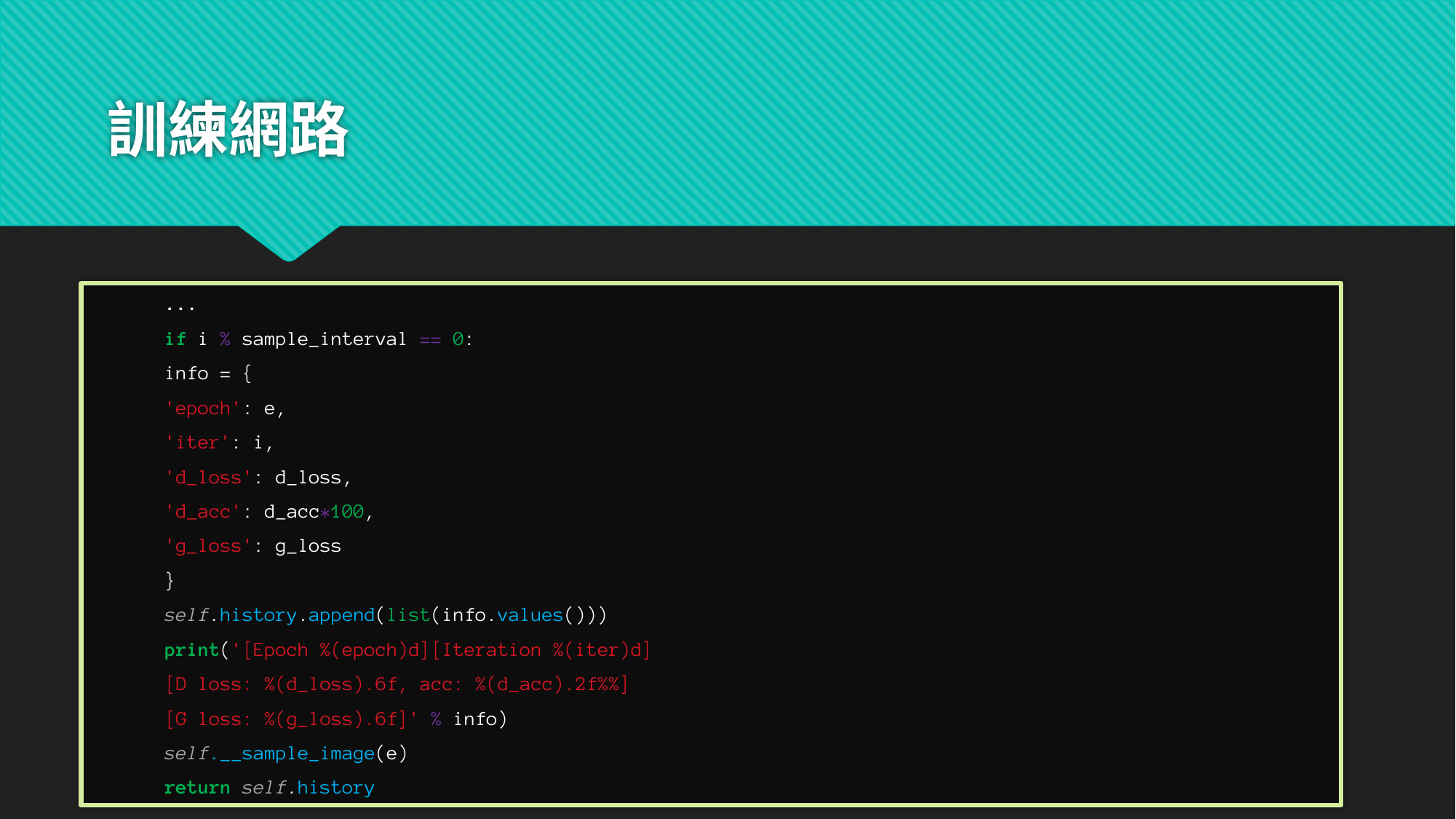

# 訓練網路
			...
			if i % sample_interval == 0:
				info = {
						'epoch': e,
						'iter': i,
						'd_loss': d_loss,
						'd_acc': d_acc*100,
						'g_loss': g_loss
						}
				self.history.append(list(info.values()))
				print('[Epoch %(epoch)d][Iteration %(iter)d]
						[D loss: %(d_loss).6f, acc: %(d_acc).2f%%]
						[G loss: %(g_loss).6f]' % info)
		self.__sample_image(e)
	return self.history